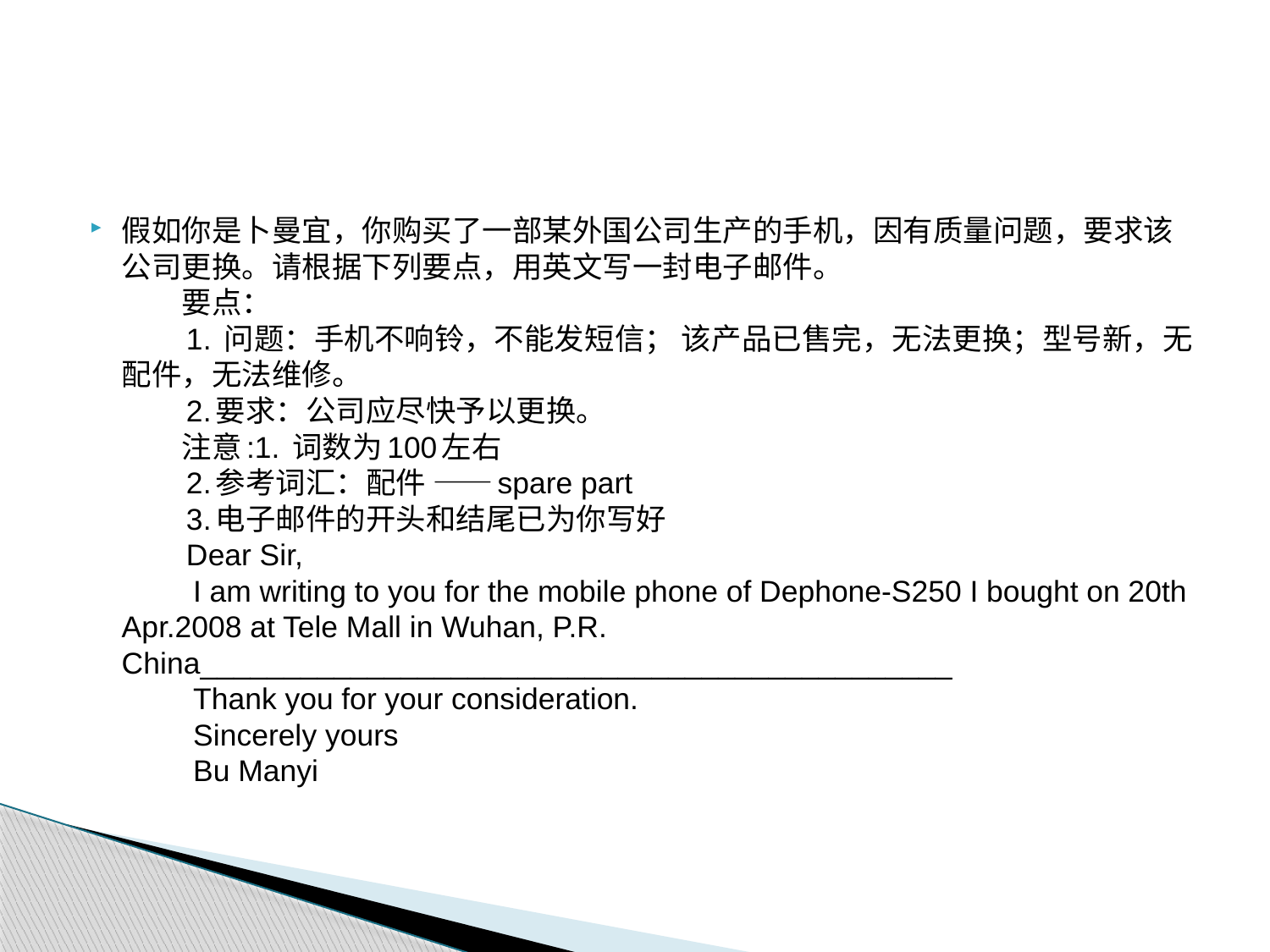

#
假如你是卜曼宜，你购买了一部某外国公司生产的手机，因有质量问题，要求该公司更换。请根据下列要点，用英文写一封电子邮件。
　　要点：
　　1. 问题：手机不响铃，不能发短信； 该产品已售完，无法更换；型号新，无配件，无法维修。
　　2.要求：公司应尽快予以更换。
　　注意:1. 词数为100左右
　　2.参考词汇：配件 ——spare part
　　3.电子邮件的开头和结尾已为你写好
　　Dear Sir,
　　 I am writing to you for the mobile phone of Dephone-S250 I bought on 20th Apr.2008 at Tele Mall in Wuhan, P.R. China_____________________________________________
　　 Thank you for your consideration.
　　 Sincerely yours
　　 Bu Manyi